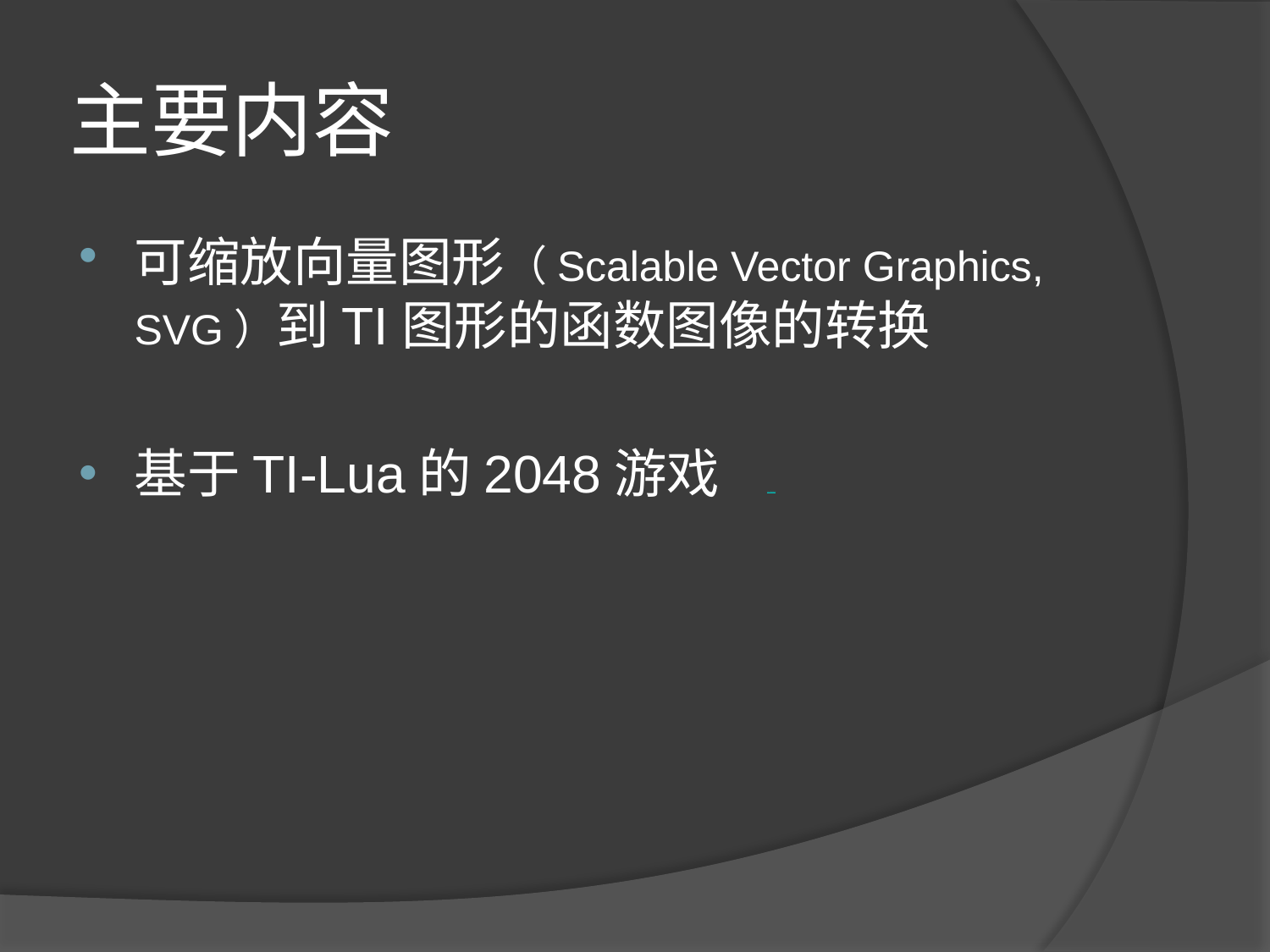

# 主要内容
可缩放向量图形（Scalable Vector Graphics, SVG）到TI图形的函数图像的转换

基于TI-Lua的2048游戏    2147483647